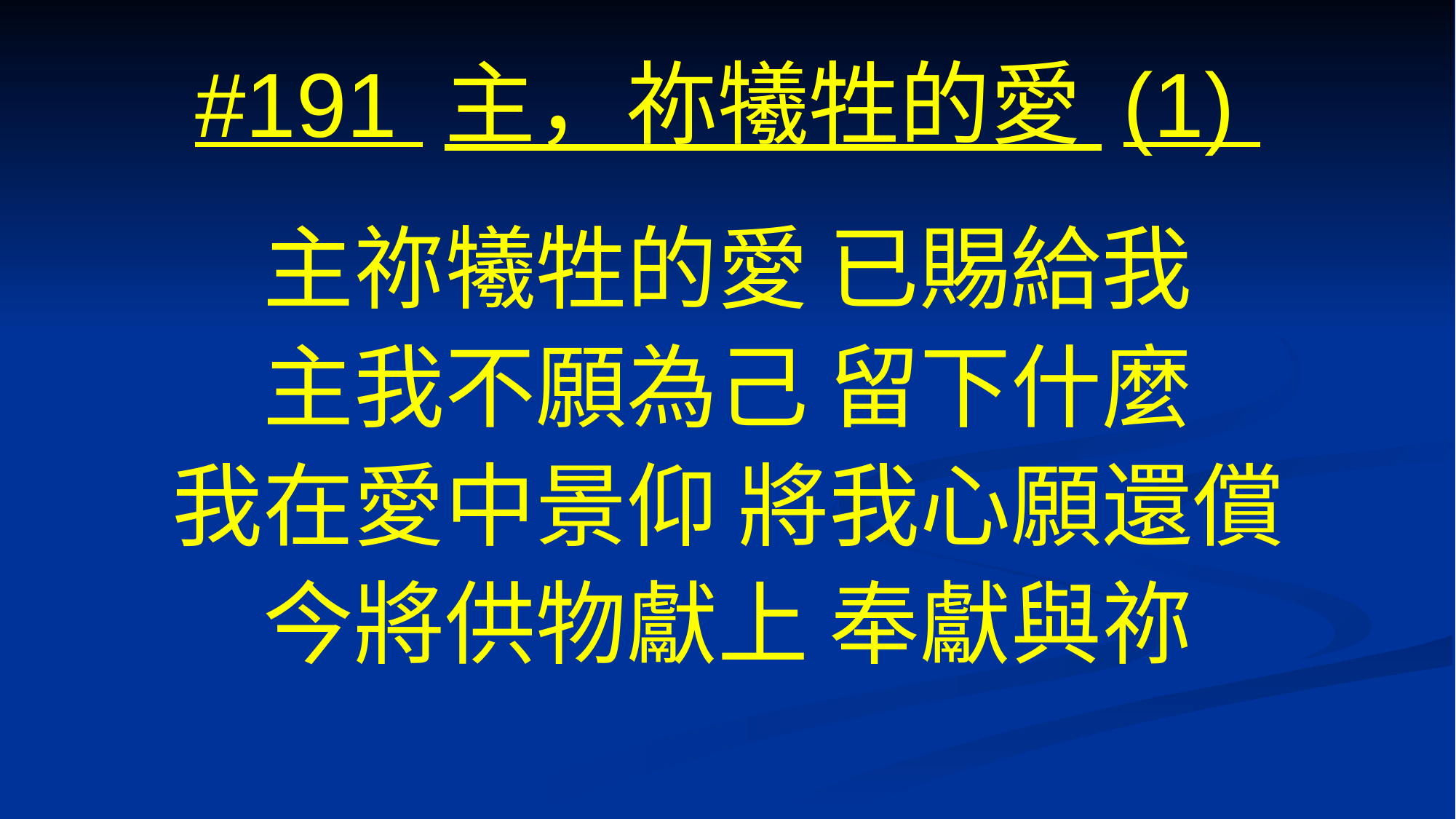

# #191 主，祢犧牲的愛 (1)
主祢犧牲的愛 已賜給我
主我不願為己 留下什麼
我在愛中景仰 將我心願還償
今將供物獻上 奉獻與祢